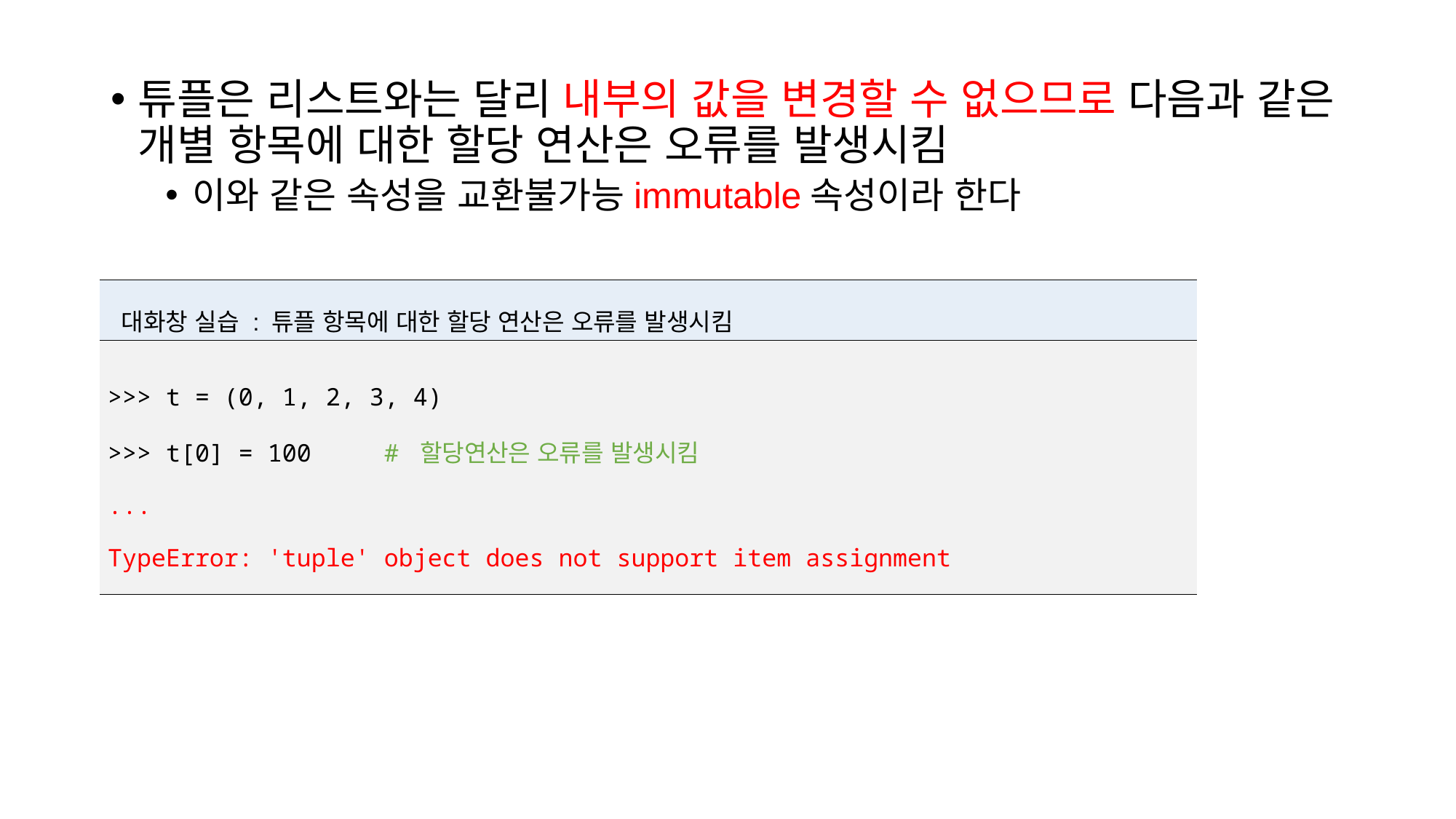

튜플은 리스트와는 달리 내부의 값을 변경할 수 없으므로 다음과 같은 개별 항목에 대한 할당 연산은 오류를 발생시킴
이와 같은 속성을 교환불가능immutable속성이라 한다
| 대화창 실습 : 튜플 항목에 대한 할당 연산은 오류를 발생시킴 |
| --- |
| >>> t = (0, 1, 2, 3, 4) >>> t[0] = 100 # 할당연산은 오류를 발생시킴 ... TypeError: 'tuple' object does not support item assignment |